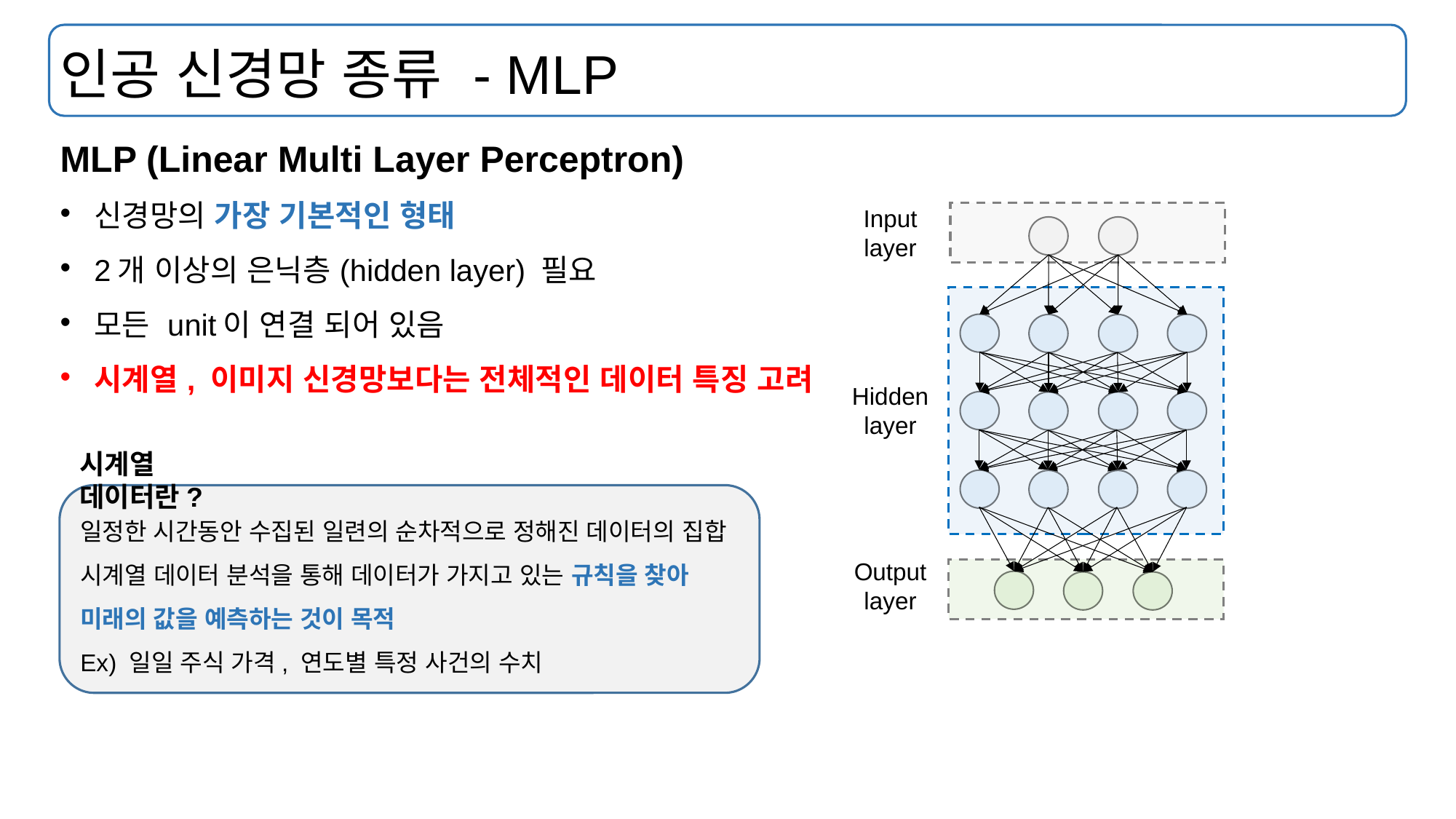

# 인공 신경망 종류 - MLP
MLP (Linear Multi Layer Perceptron)
신경망의 가장 기본적인 형태
2개 이상의 은닉층(hidden layer) 필요
모든 unit이 연결 되어 있음
시계열, 이미지 신경망보다는 전체적인 데이터 특징 고려

Input
layer

Hidden
layer
Output
layer
시계열 데이터란?
일정한 시간동안 수집된 일련의 순차적으로 정해진 데이터의 집합
시계열 데이터 분석을 통해 데이터가 가지고 있는 규칙을 찾아 미래의 값을 예측하는 것이 목적
Ex) 일일 주식 가격, 연도별 특정 사건의 수치